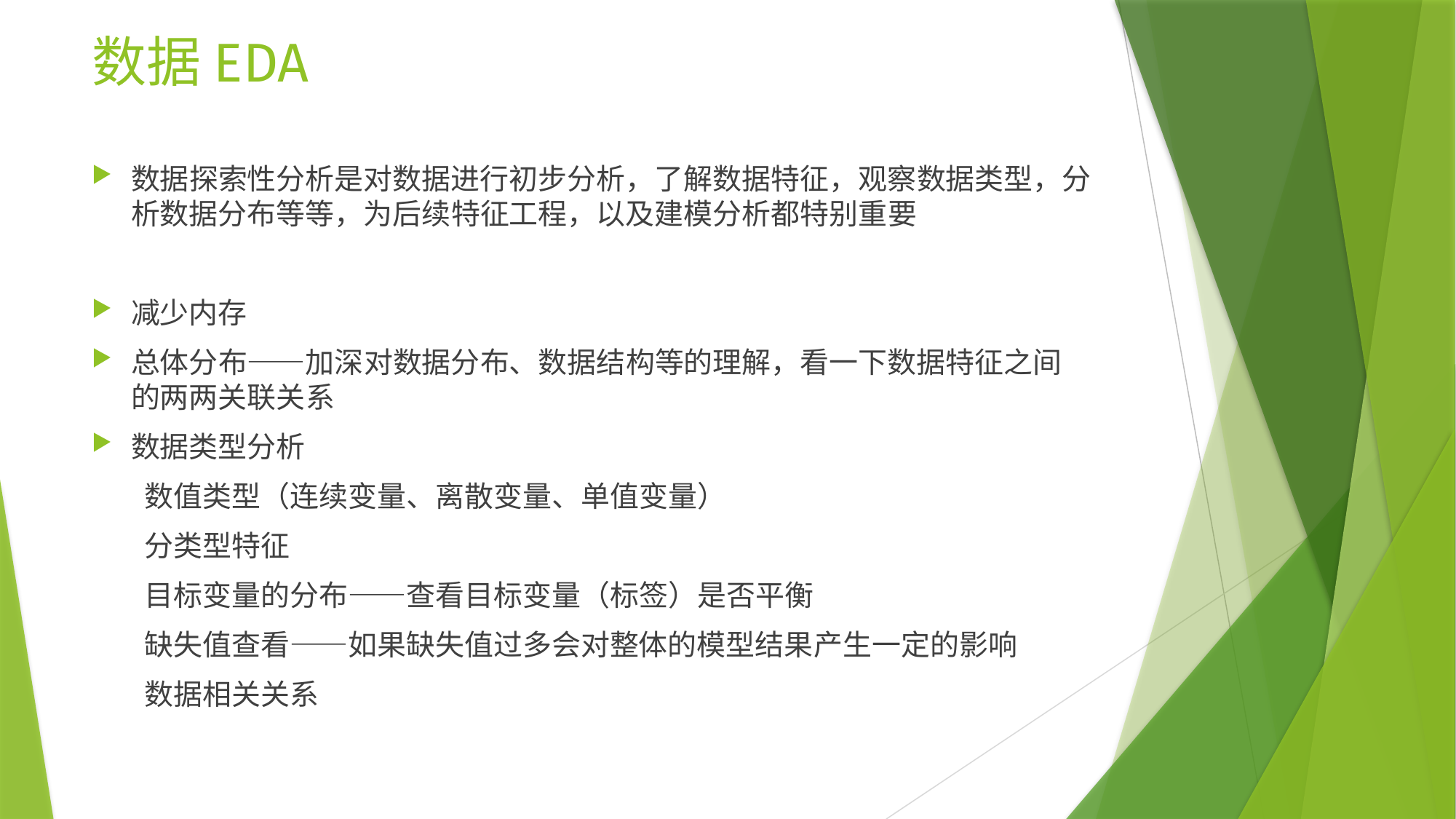

# 数据EDA
数据探索性分析是对数据进行初步分析，了解数据特征，观察数据类型，分析数据分布等等，为后续特征工程，以及建模分析都特别重要

减少内存
总体分布——加深对数据分布、数据结构等的理解，看一下数据特征之间				的两两关联关系
数据类型分析
数值类型（连续变量、离散变量、单值变量）
分类型特征
目标变量的分布——查看目标变量（标签）是否平衡
缺失值查看——如果缺失值过多会对整体的模型结果产生一定的影响
数据相关关系